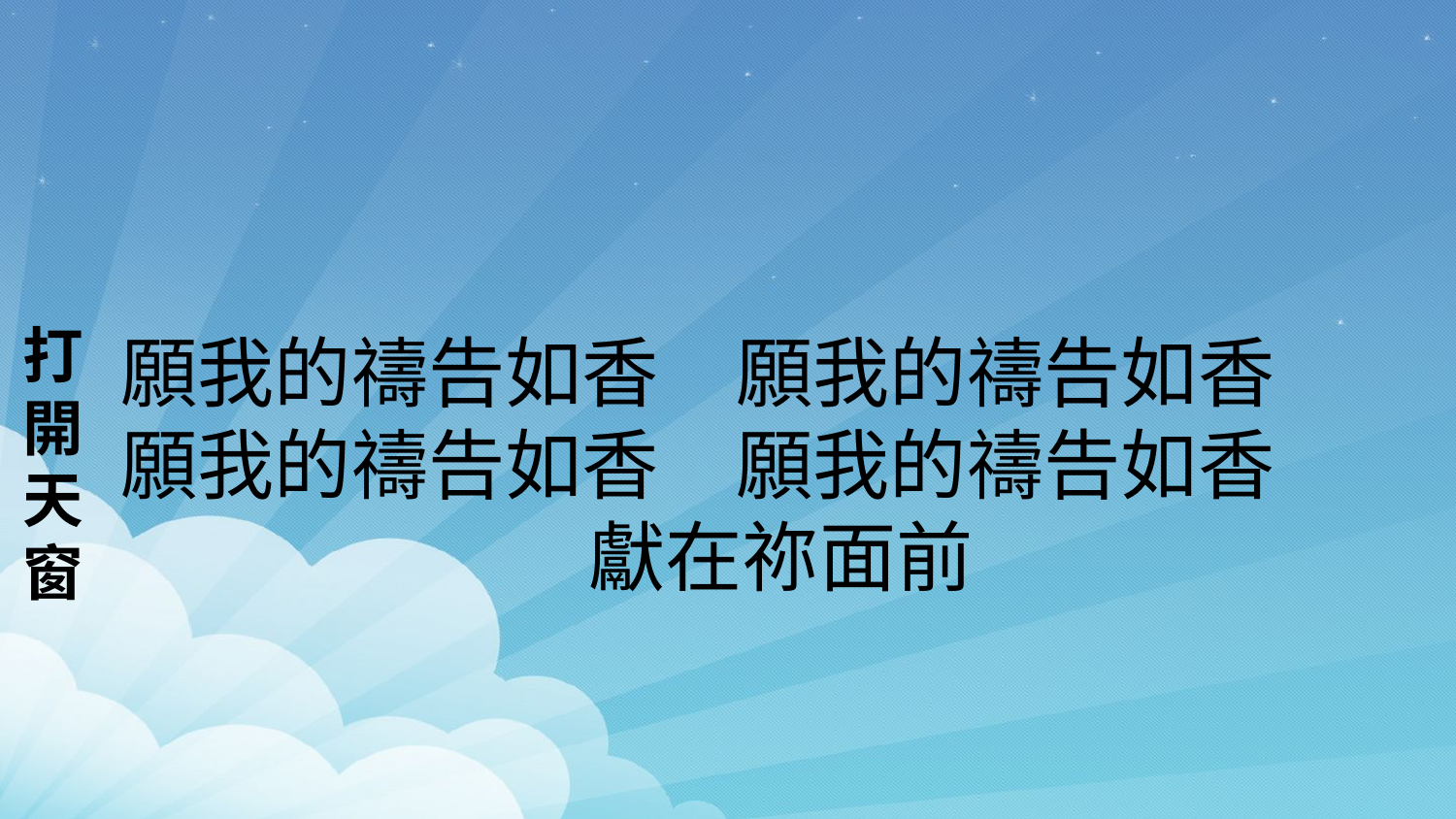

打開天窗
願我的禱告如香　願我的禱告如香
願我的禱告如香　願我的禱告如香
獻在祢面前